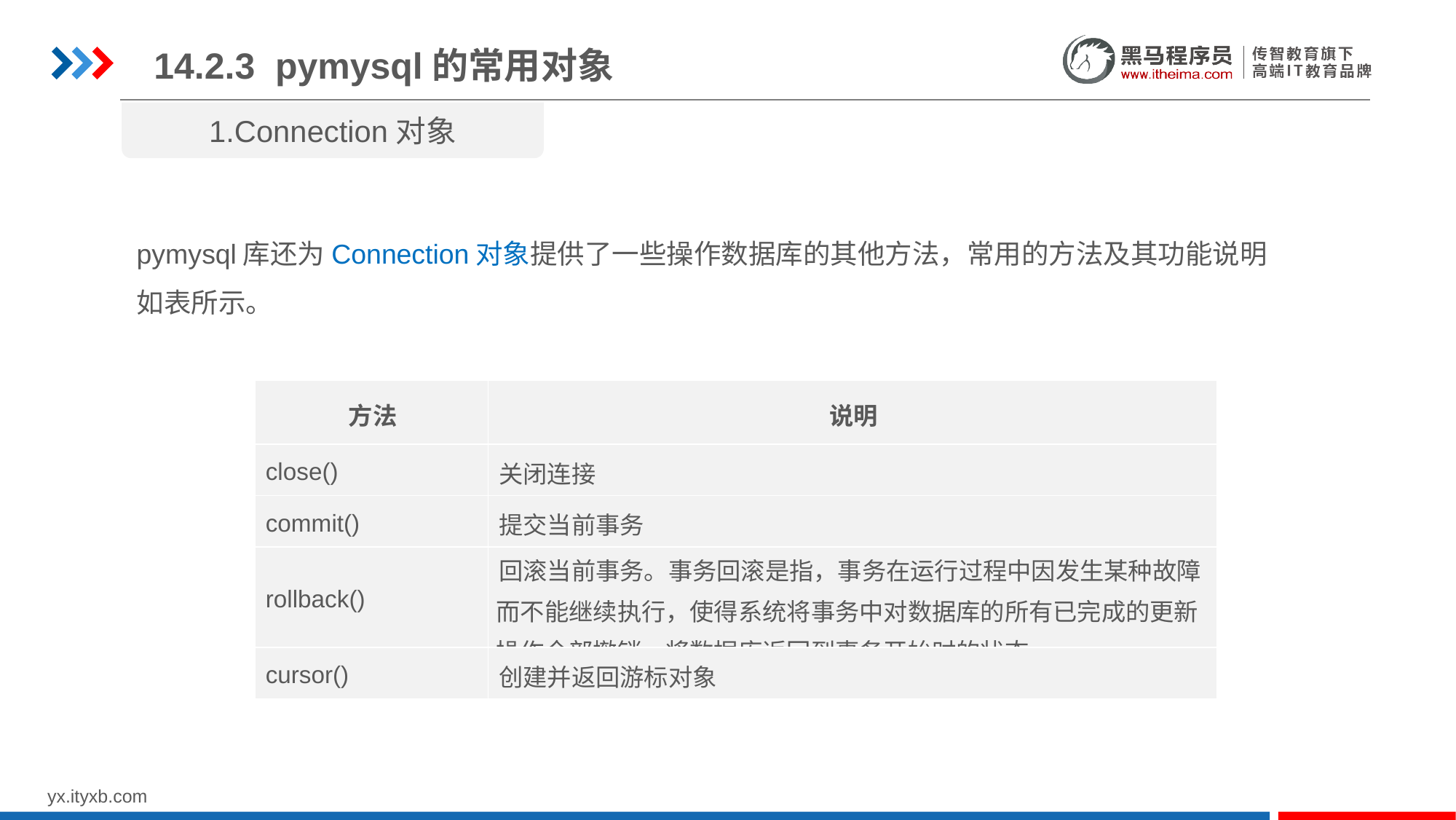

14.2.3  pymysql的常用对象

1.Connection对象
pymysql库还为Connection对象提供了一些操作数据库的其他方法，常用的方法及其功能说明如表所示。
| 方法 | 说明 |
| --- | --- |
| close() | 关闭连接 |
| commit() | 提交当前事务 |
| rollback() | 回滚当前事务。事务回滚是指，事务在运行过程中因发生某种故障而不能继续执行，使得系统将事务中对数据库的所有已完成的更新操作全部撤销，将数据库返回到事务开始时的状态 |
| cursor() | 创建并返回游标对象 |